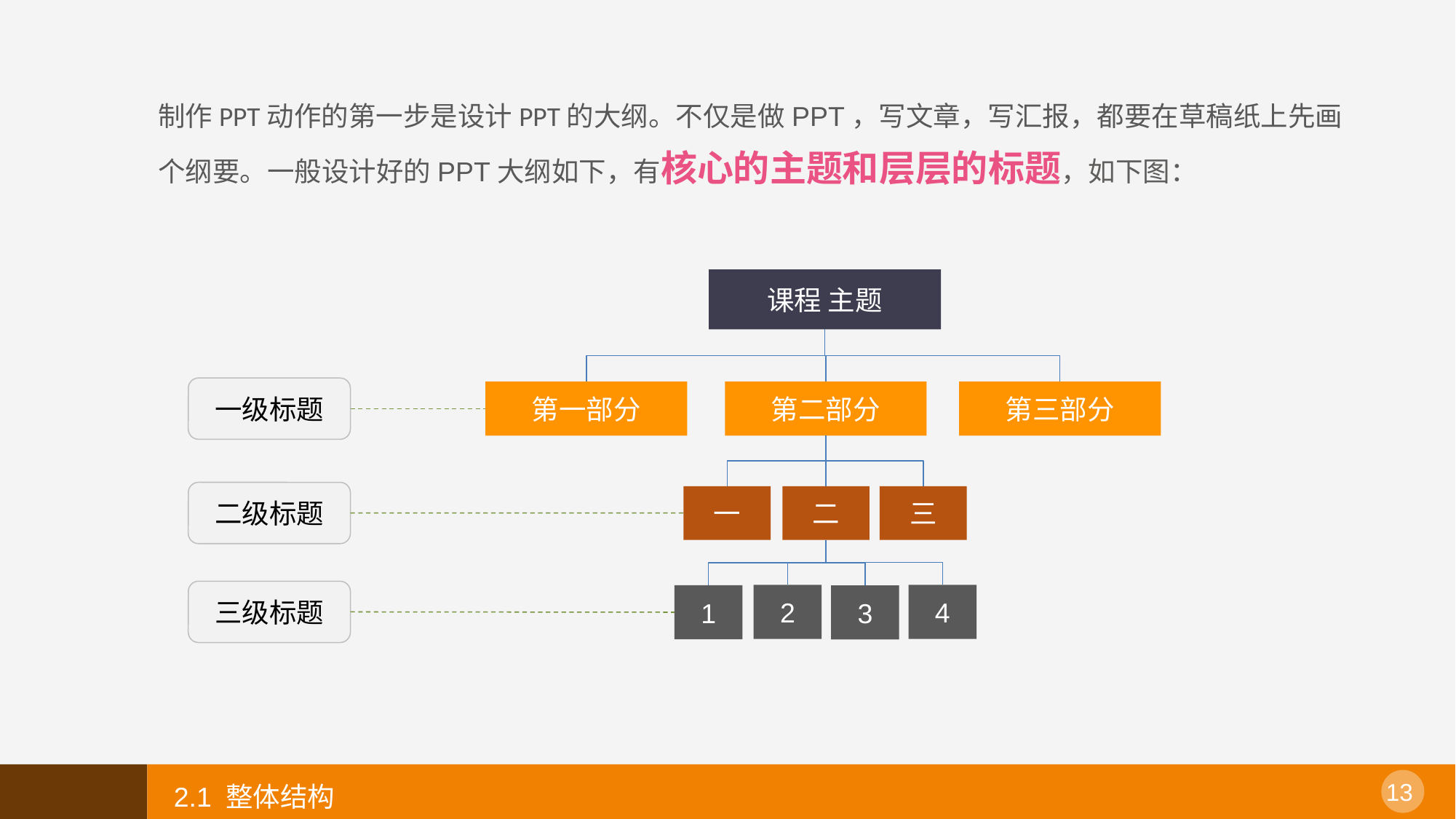

制作PPT动作的第一步是设计PPT的大纲。不仅是做PPT，写文章，写汇报，都要在草稿纸上先画个纲要。一般设计好的PPT大纲如下，有核心的主题和层层的标题，如下图：
课程 主题
一级标题
第一部分
第二部分
第三部分
二级标题
一
二
三
三级标题
2
4
1
3
2.1 整体结构